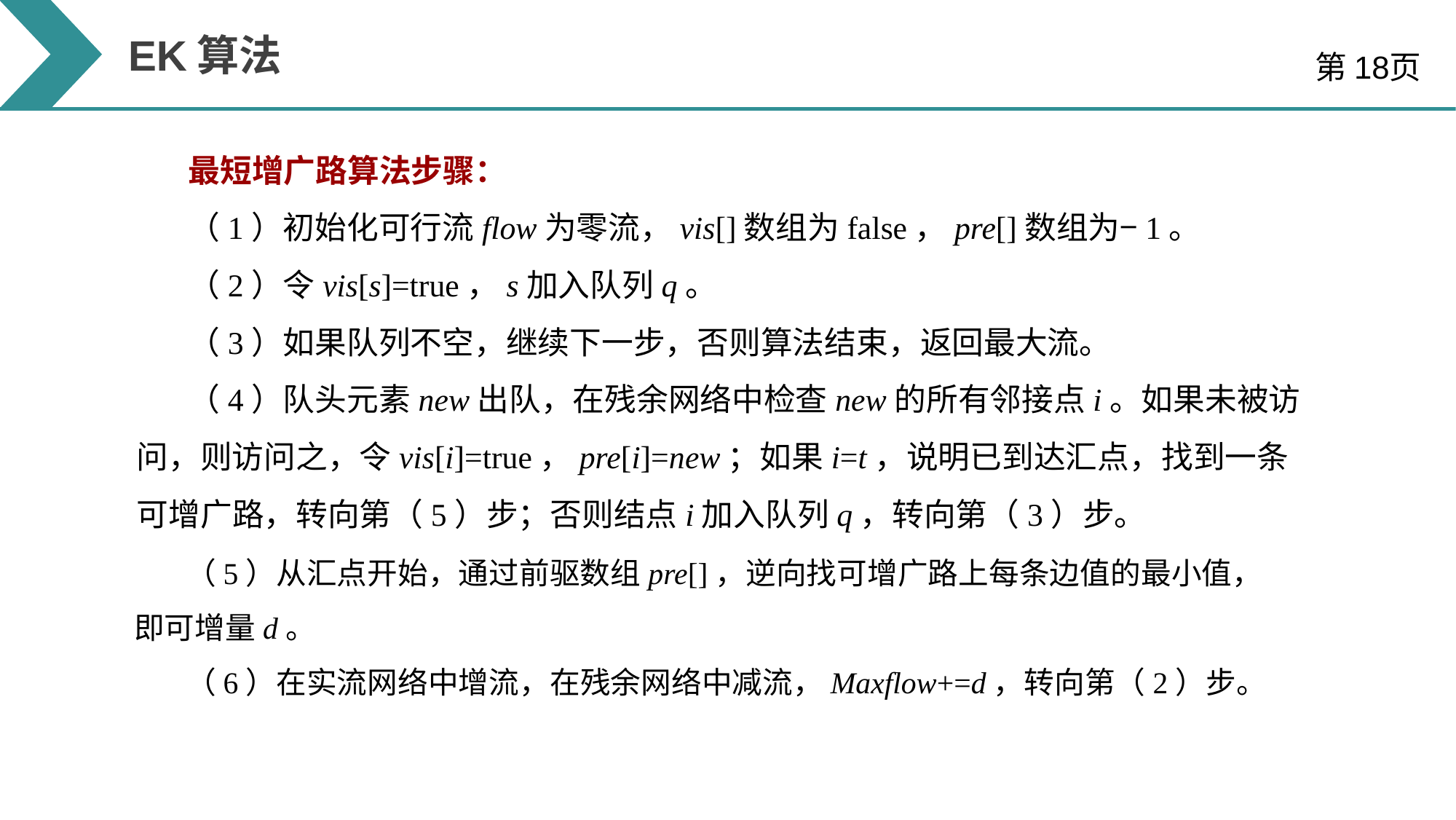

EK算法
第18页
最短增广路算法步骤：
（1）初始化可行流flow为零流，vis[]数组为false，pre[]数组为−1。
（2）令vis[s]=true，s加入队列q。
（3）如果队列不空，继续下一步，否则算法结束，返回最大流。
（4）队头元素new出队，在残余网络中检查new的所有邻接点i。如果未被访问，则访问之，令vis[i]=true，pre[i]=new；如果i=t，说明已到达汇点，找到一条可增广路，转向第（5）步；否则结点i加入队列q，转向第（3）步。
（5）从汇点开始，通过前驱数组pre[]，逆向找可增广路上每条边值的最小值，即可增量d。
（6）在实流网络中增流，在残余网络中减流，Maxflow+=d，转向第（2）步。